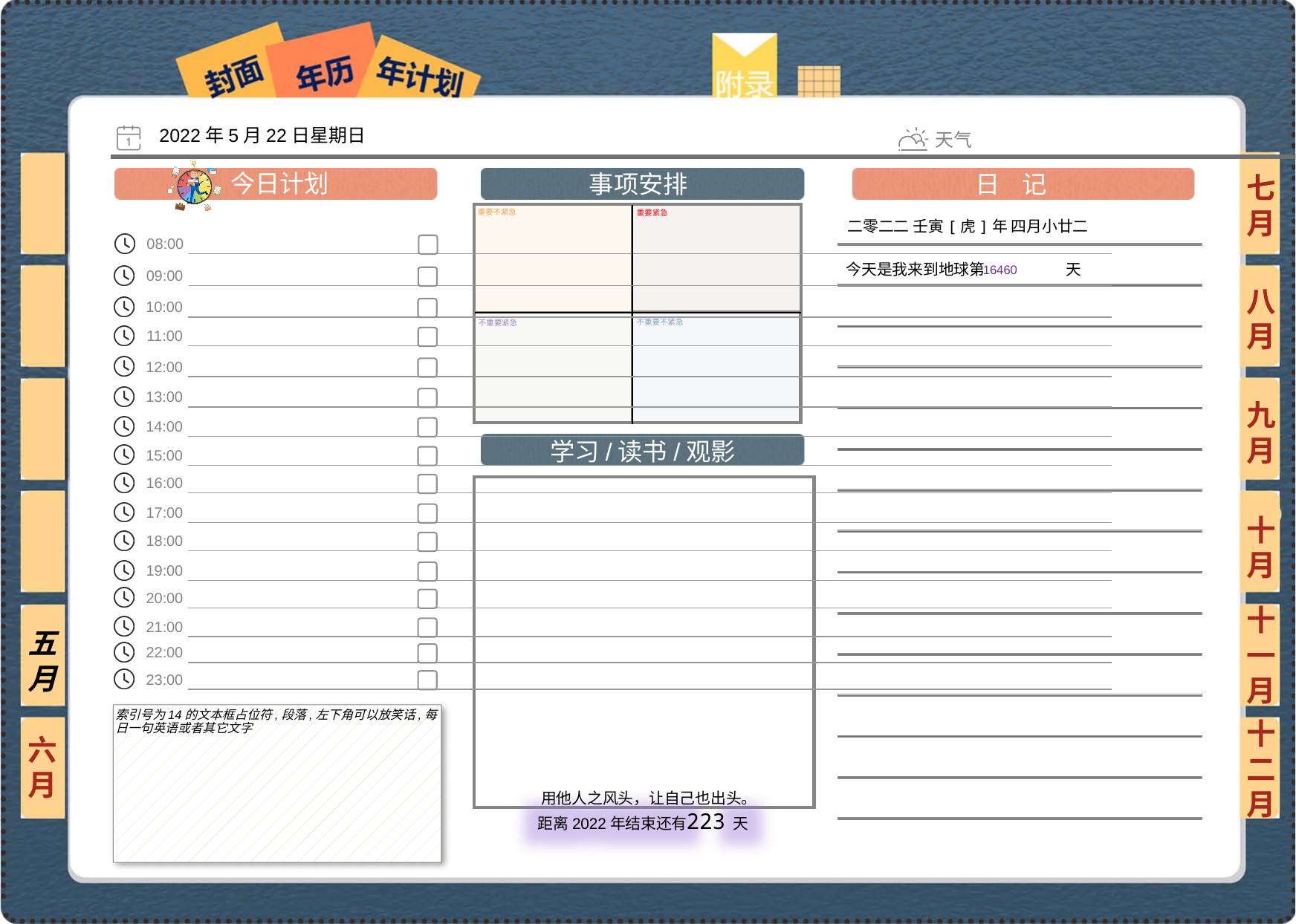

2022年5月22日星期日
七月
二零二二 壬寅[虎]年 四月小廿二
16460
八月
九月
十月
十一月
五月
索引号为14的文本框占位符,段落,左下角可以放笑话,每日一句英语或者其它文字
六月
十二月
223
 用他人之风头，让自己也出头。